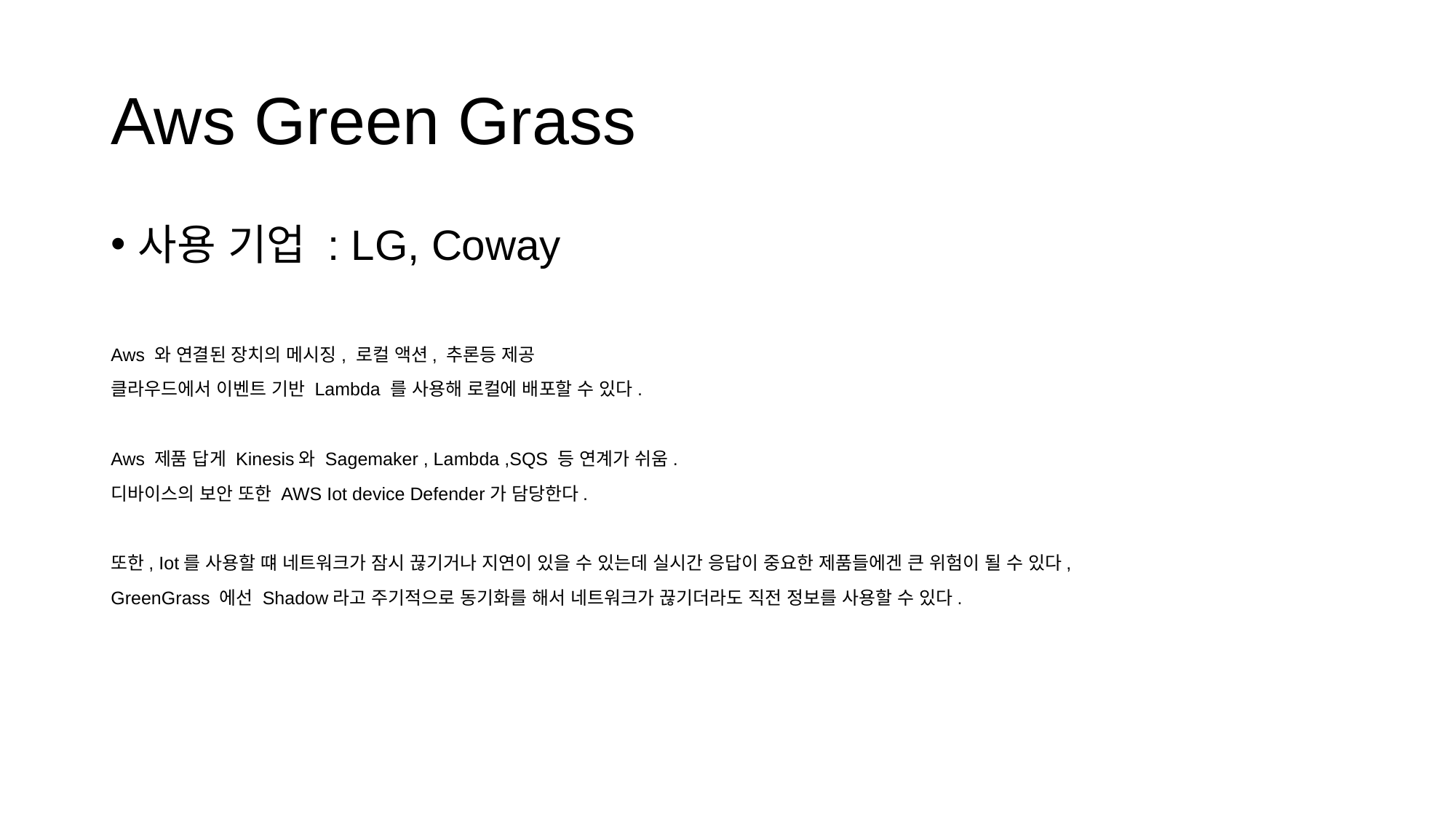

# Aws Green Grass
사용 기업 : LG, Coway

Aws 와 연결된 장치의 메시징, 로컬 액션, 추론등 제공
클라우드에서 이벤트 기반 Lambda 를 사용해 로컬에 배포할 수 있다.

Aws 제품 답게 Kinesis와 Sagemaker , Lambda ,SQS 등 연계가 쉬움.
디바이스의 보안 또한 AWS Iot device Defender가 담당한다.

또한, Iot를 사용할 떄 네트워크가 잠시 끊기거나 지연이 있을 수 있는데 실시간 응답이 중요한 제품들에겐 큰 위험이 될 수 있다,
GreenGrass 에선 Shadow라고 주기적으로 동기화를 해서 네트워크가 끊기더라도 직전 정보를 사용할 수 있다.